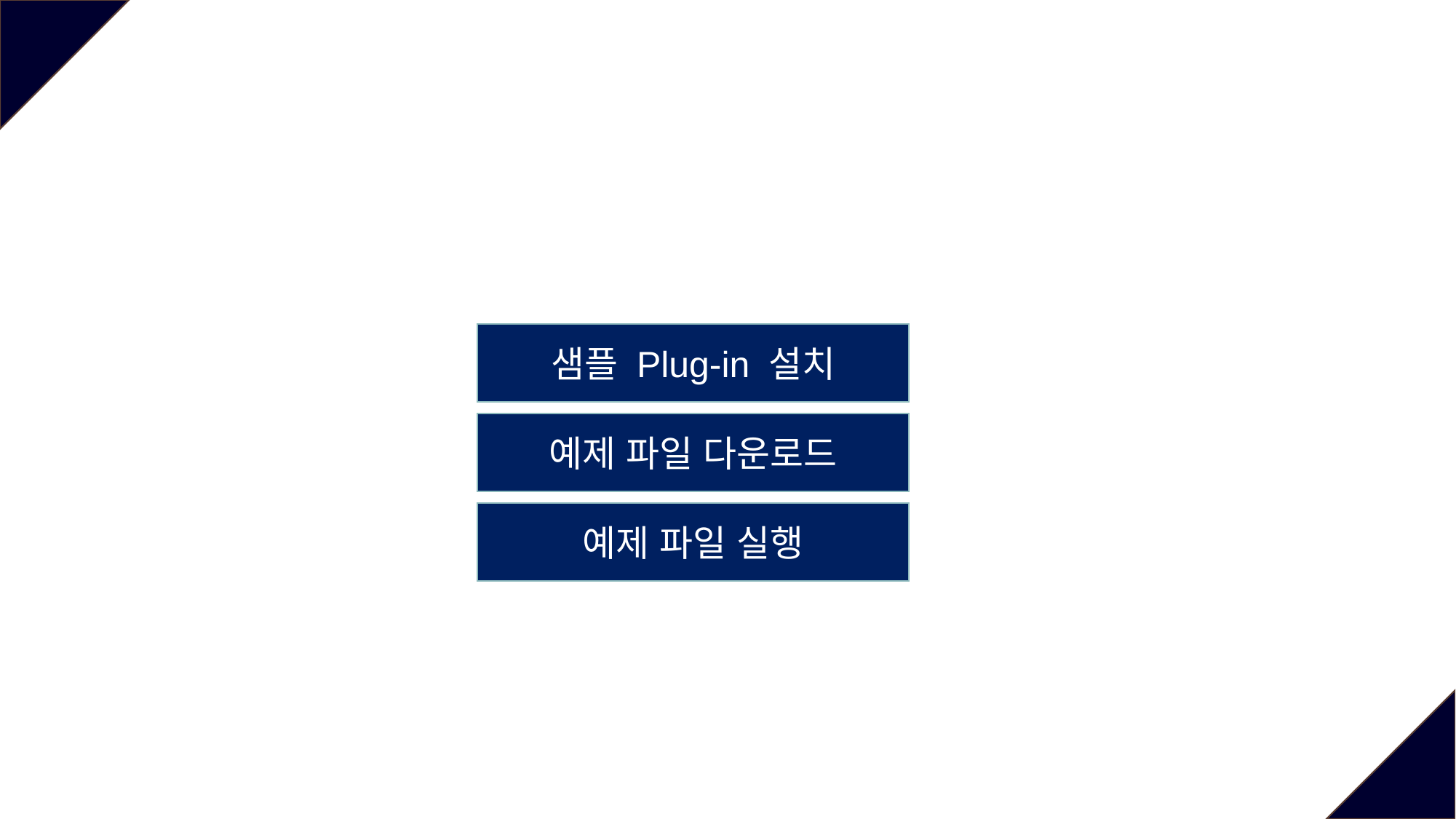

샘플 Plug-in 설치
예제 파일 다운로드
예제 파일 실행